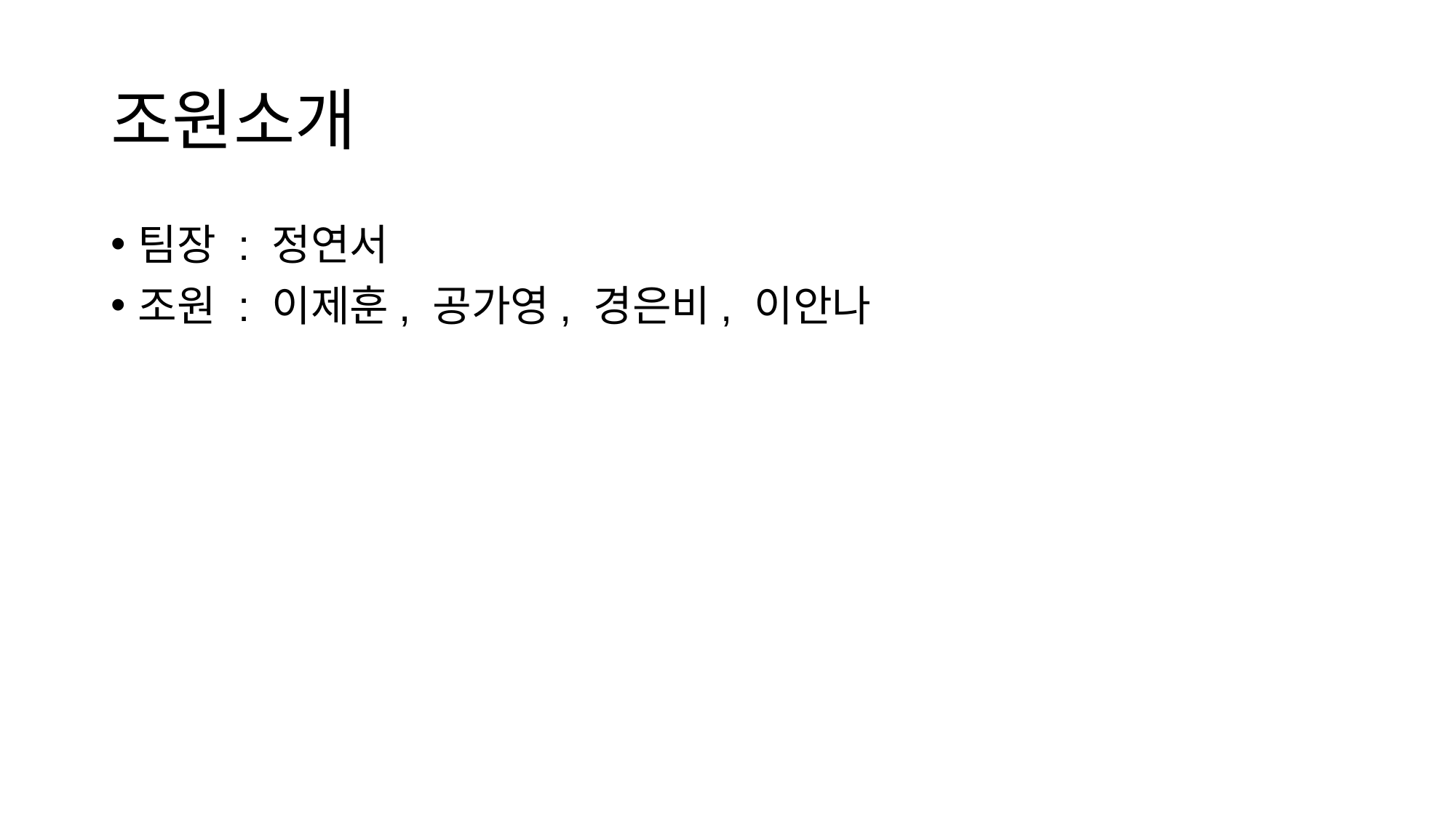

# 조원소개
팀장 : 정연서
조원 : 이제훈, 공가영, 경은비, 이안나